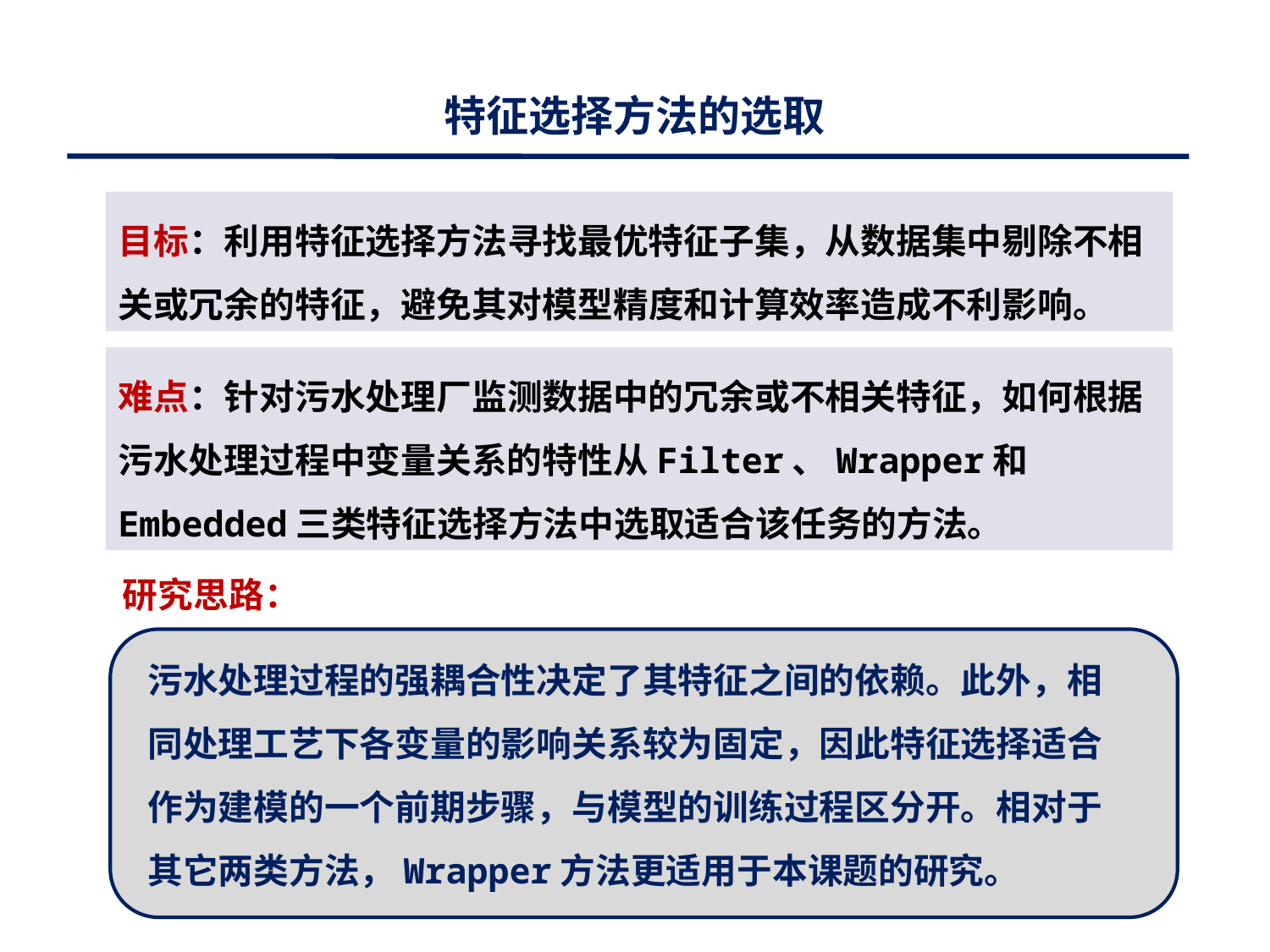

特征选择方法的选取
目标：利用特征选择方法寻找最优特征子集，从数据集中剔除不相关或冗余的特征，避免其对模型精度和计算效率造成不利影响。
难点：针对污水处理厂监测数据中的冗余或不相关特征，如何根据污水处理过程中变量关系的特性从Filter、Wrapper和Embedded三类特征选择方法中选取适合该任务的方法。
研究思路：

污水处理过程的强耦合性决定了其特征之间的依赖。此外，相同处理工艺下各变量的影响关系较为固定，因此特征选择适合作为建模的一个前期步骤，与模型的训练过程区分开。相对于其它两类方法，Wrapper方法更适用于本课题的研究。